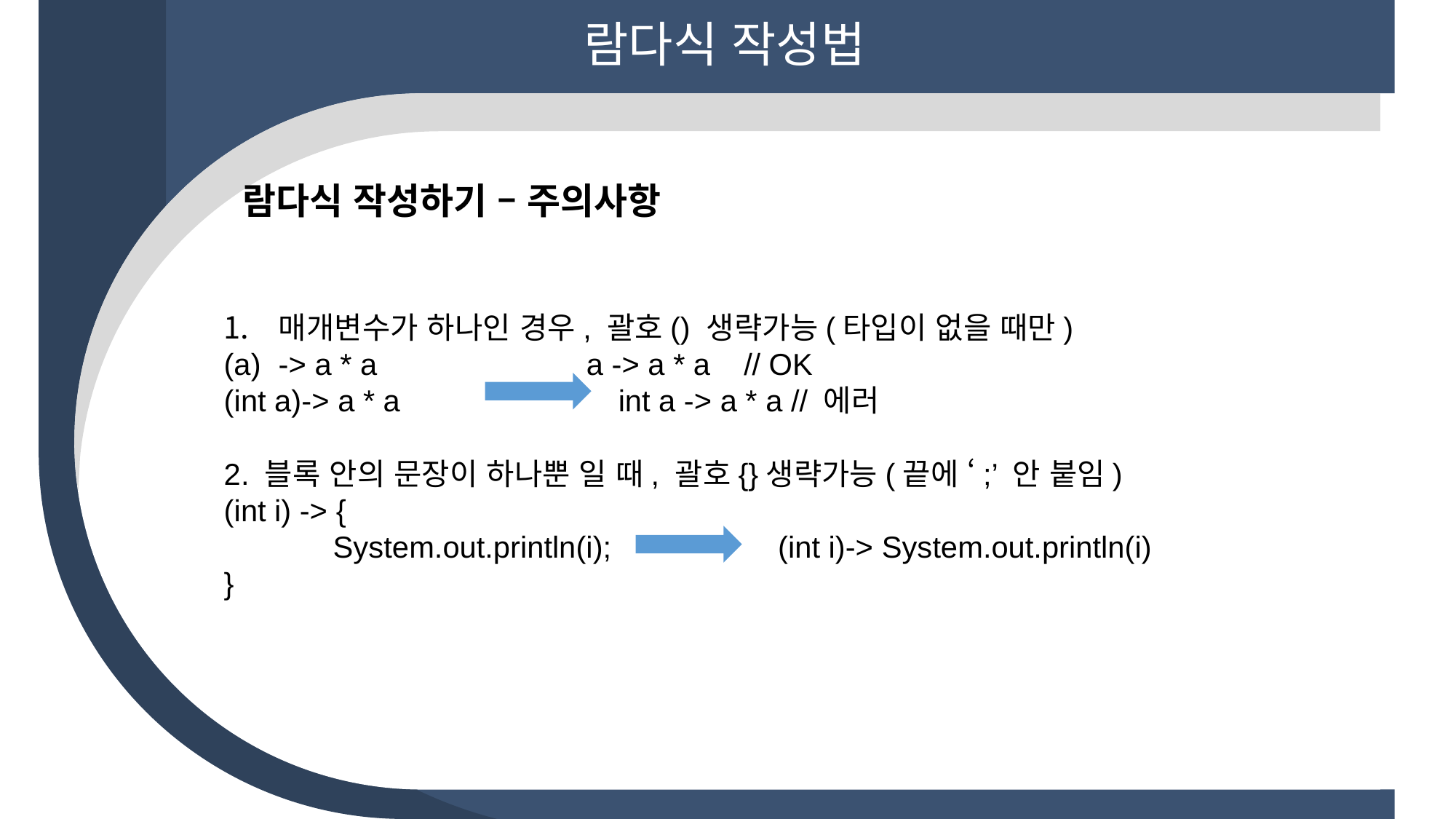

람다식 작성법
 람다식 작성하기 – 주의사항

매개변수가 하나인 경우, 괄호() 생략가능(타입이 없을 때만)
-> a * a                         a -> a * a    // OK
(int a)-> a * a		        int a -> a * a // 에러

2. 블록 안의 문장이 하나뿐 일 때, 괄호{}생략가능(끝에 ‘;’ 안 붙임)
(int i) -> {
	System.out.println(i);		 (int i)-> System.out.println(i)
}